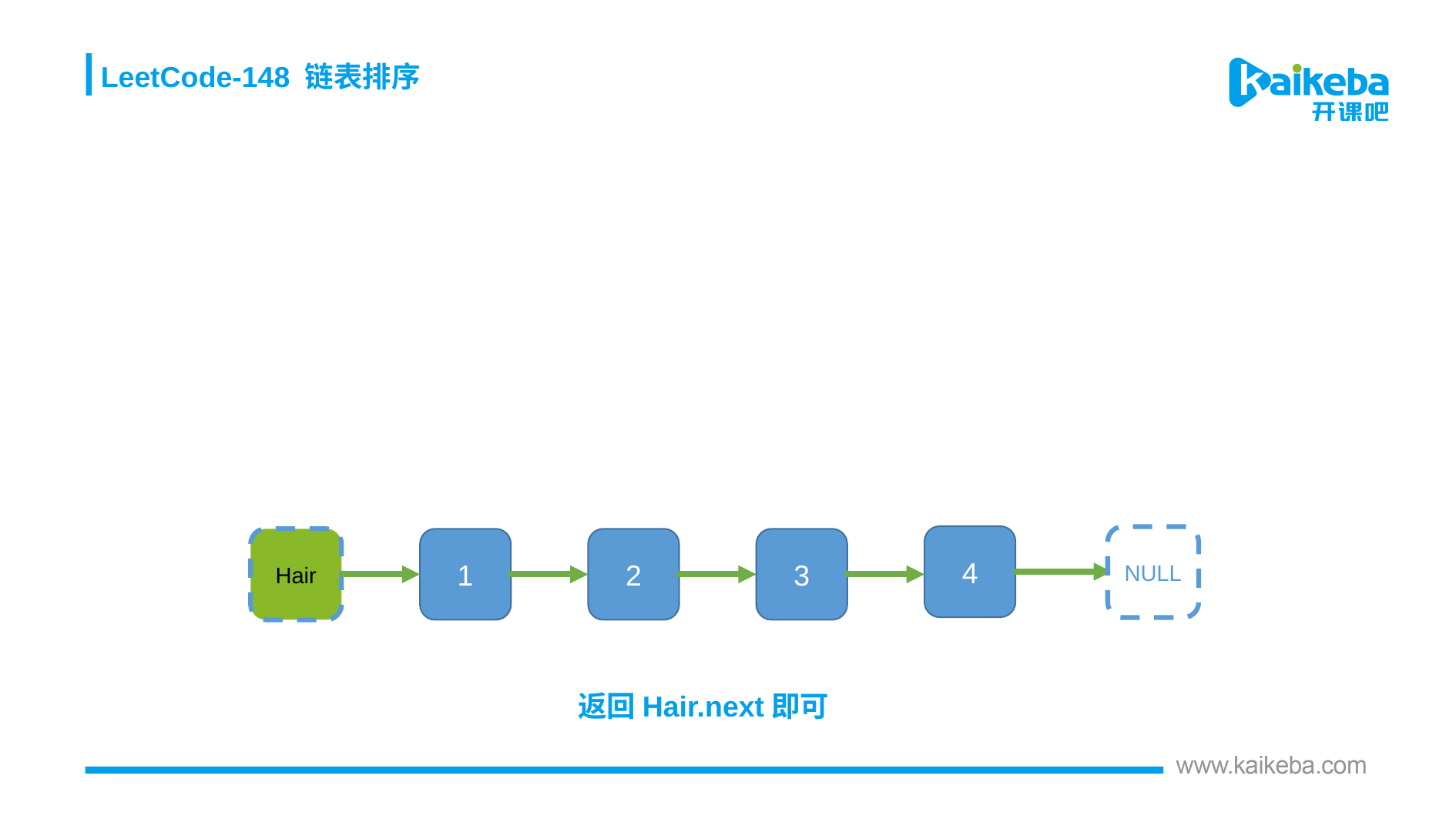

LeetCode-148 链表排序
4
NULL
Hair
1
2
3
返回Hair.next即可